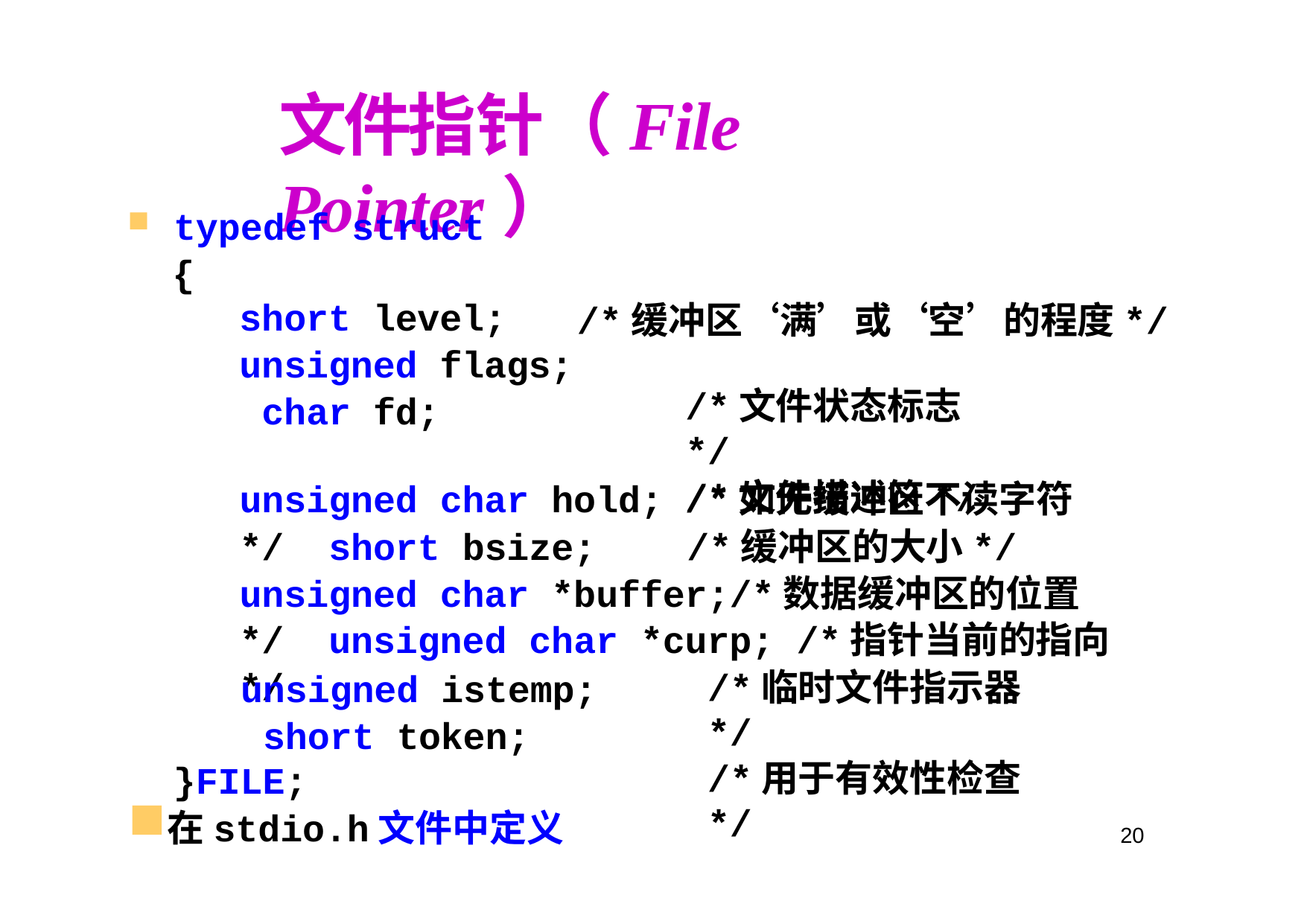

# 文件指针（File Pointer）
typedef struct
{
short level;
unsigned flags;  char fd;
/*缓冲区‘满’或‘空’的程度*/

/*文件状态标志*/
/*文件描述符*/
unsigned char hold; /*如无缓冲区不读字符*/  short bsize;	/*缓冲区的大小*/  unsigned char *buffer;/*数据缓冲区的位置*/  unsigned char *curp; /*指针当前的指向*/
unsigned istemp;  short token;
}FILE;
在stdio.h文件中定义
/*临时文件指示器*/
/*用于有效性检查*/
20